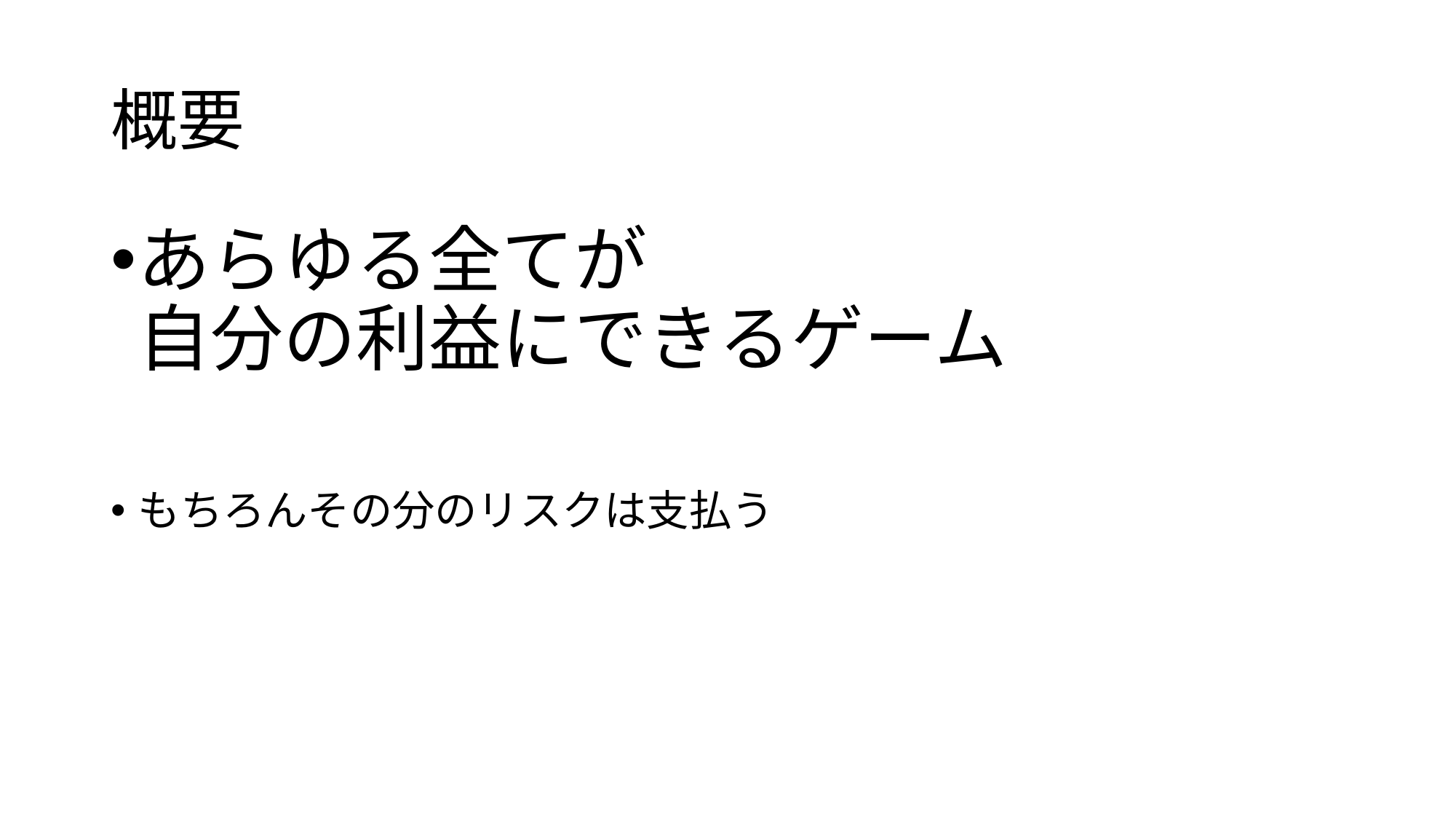

# 概要
あらゆる全てが
自分の利益にできるゲーム

もちろんその分のリスクは支払う